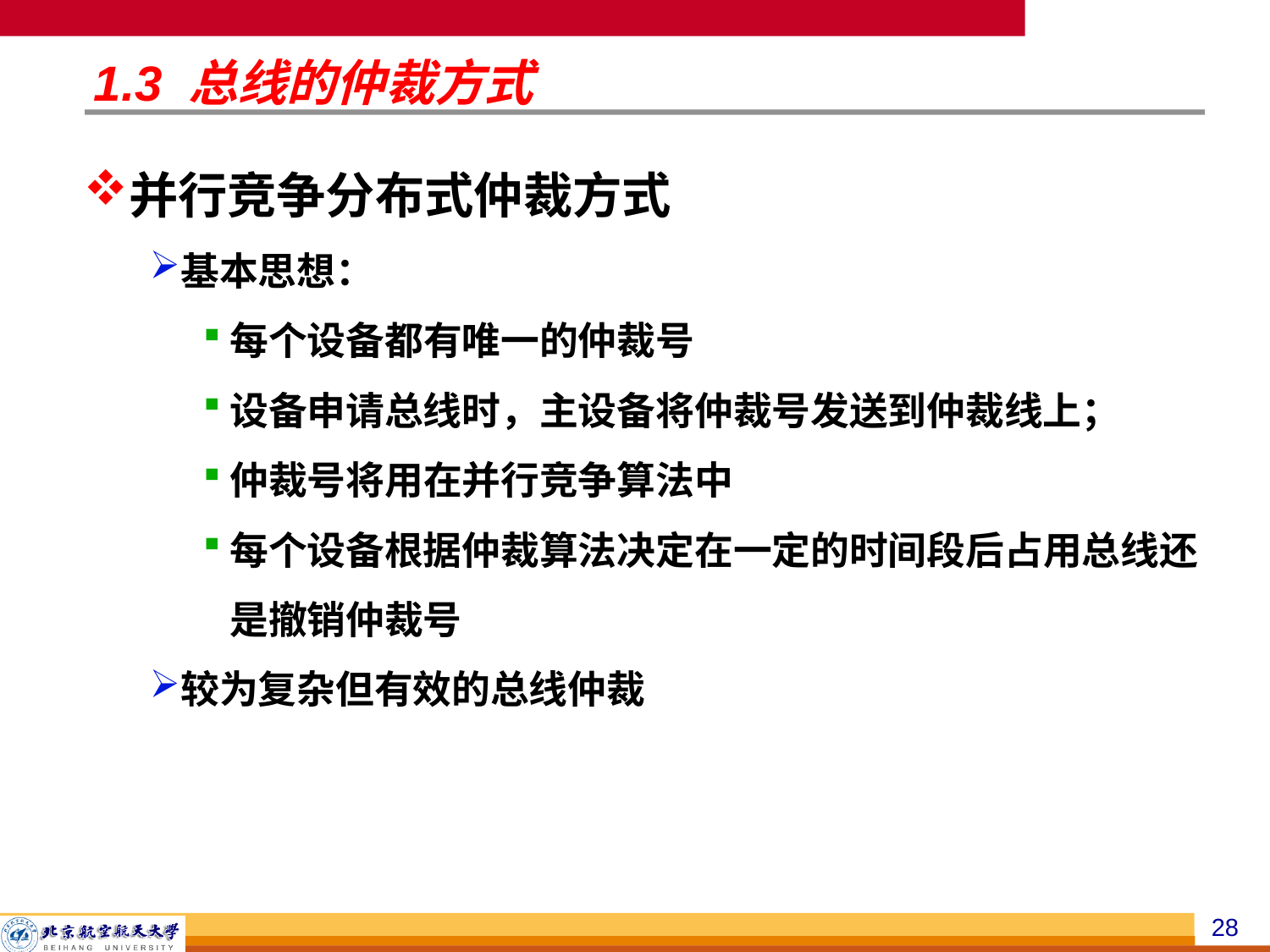

# 1.3 总线的仲裁方式
并行竞争分布式仲裁方式
基本思想：
每个设备都有唯一的仲裁号
设备申请总线时，主设备将仲裁号发送到仲裁线上；
仲裁号将用在并行竞争算法中
每个设备根据仲裁算法决定在一定的时间段后占用总线还是撤销仲裁号
较为复杂但有效的总线仲裁